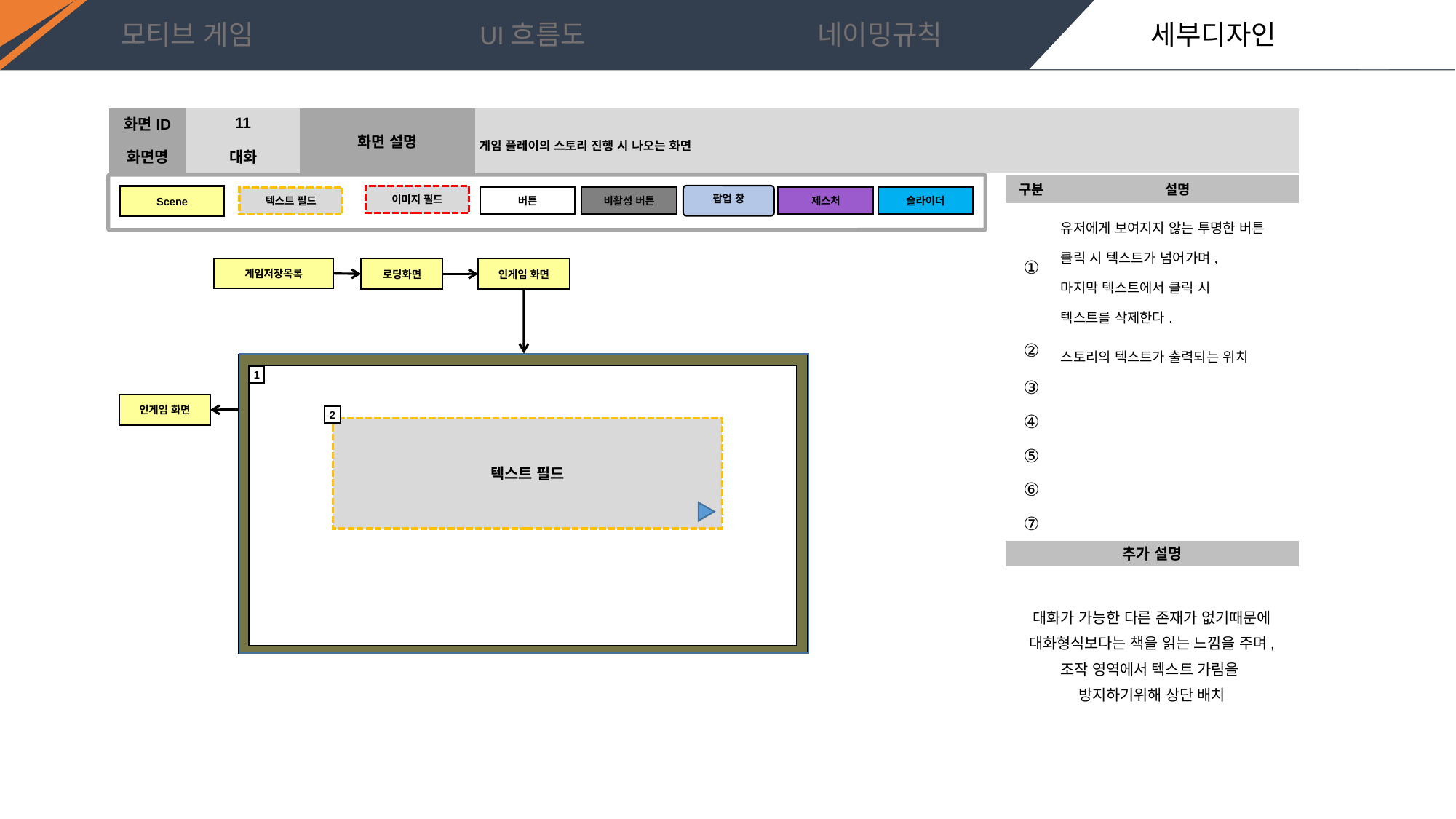

| 화면ID | 11 | 화면 설명 | 게임 플레이의 스토리 진행 시 나오는 화면 |
| --- | --- | --- | --- |
| 화면명 | 대화 |  |  |

| 구분 | 설명 |
| --- | --- |
| ① | 유저에게 보여지지 않는 투명한 버튼 클릭 시 텍스트가 넘어가며, 마지막 텍스트에서 클릭 시 텍스트를 삭제한다. |
| ② | 스토리의 텍스트가 출력되는 위치 |
| ③ |  |
| ④ |  |
| ⑤ |  |
| ⑥ |  |
| ⑦ |  |
| 추가 설명 |  |
| 대화가 가능한 다른 존재가 없기때문에 대화형식보다는 책을 읽는 느낌을 주며, 조작 영역에서 텍스트 가림을 방지하기위해 상단 배치 |  |
팝업 창
이미지 필드
Scene
비활성 버튼
슬라이더
제스처
텍스트 필드
버튼
게임저장목록
로딩화면
인게임 화면

1

인게임 화면
2
텍스트 필드

스킬

점프
스킬